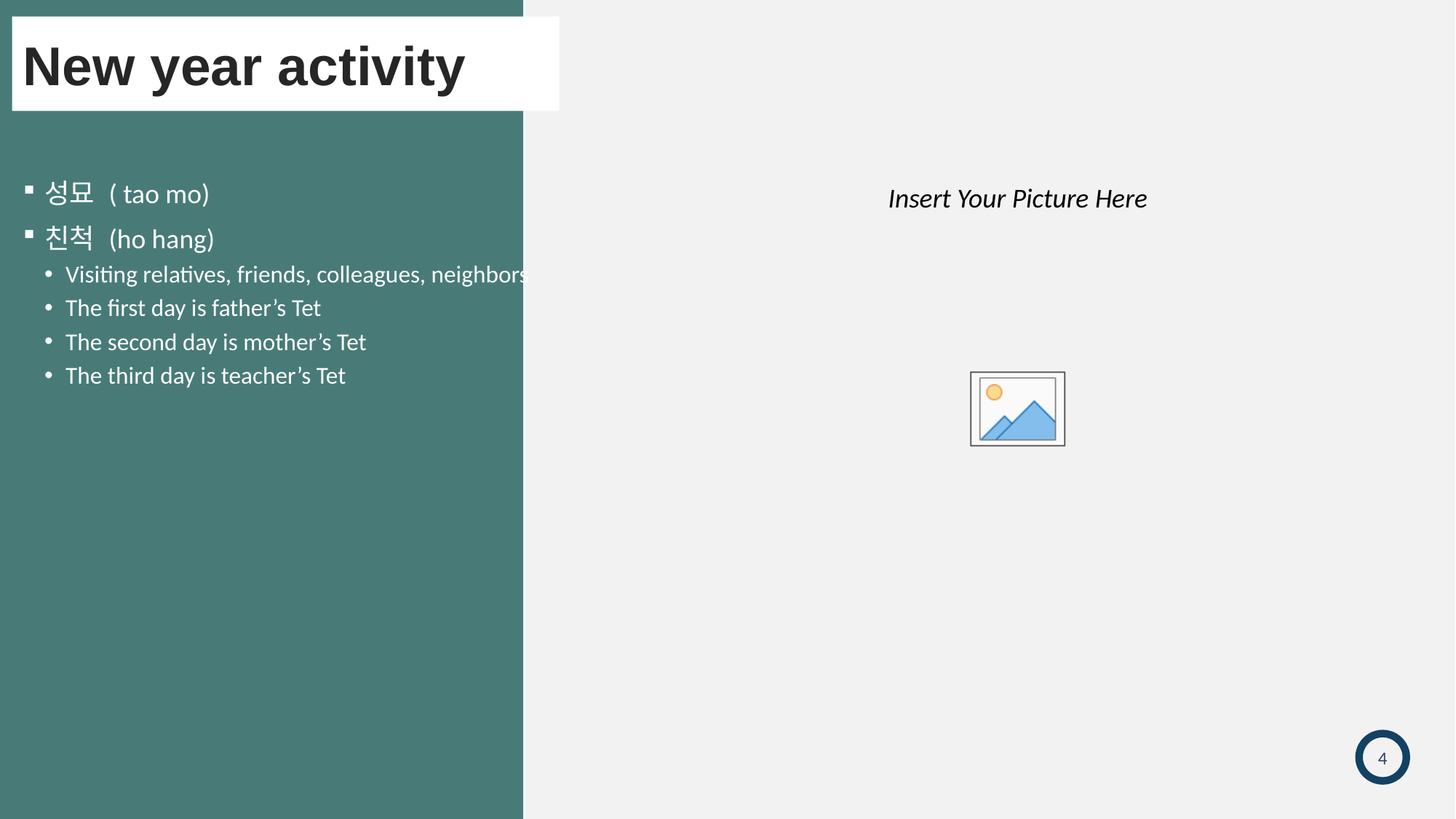

# New year activity
성묘 ( tao mo)
친척 (ho hang)
Visiting relatives, friends, colleagues, neighbors
The first day is father’s Tet
The second day is mother’s Tet
The third day is teacher’s Tet

4